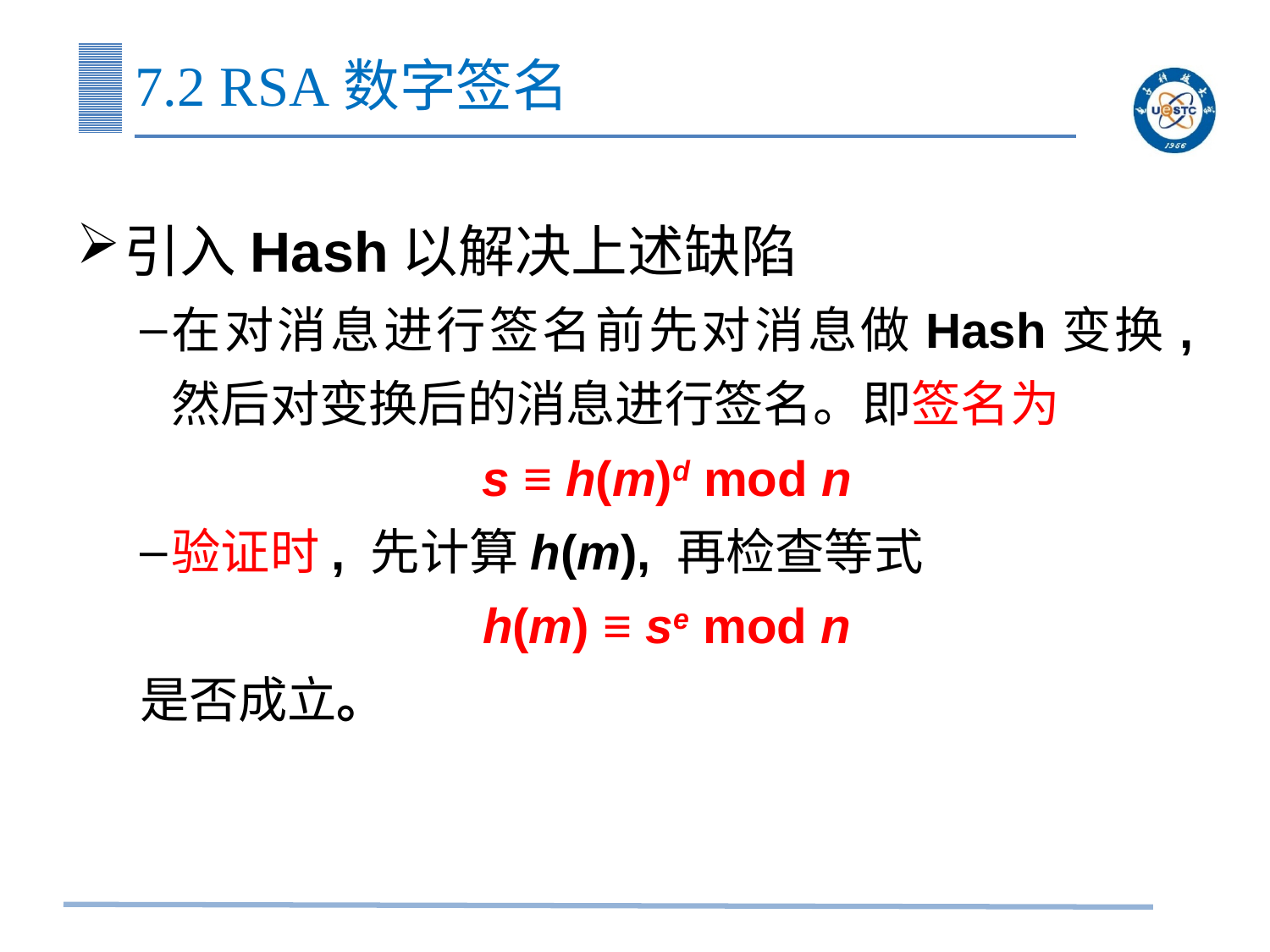

# 7.2 RSA数字签名
引入Hash以解决上述缺陷
在对消息进行签名前先对消息做Hash变换, 然后对变换后的消息进行签名。即签名为
s ≡ h(m)d mod n
验证时, 先计算h(m), 再检查等式
h(m) ≡ se mod n
是否成立。